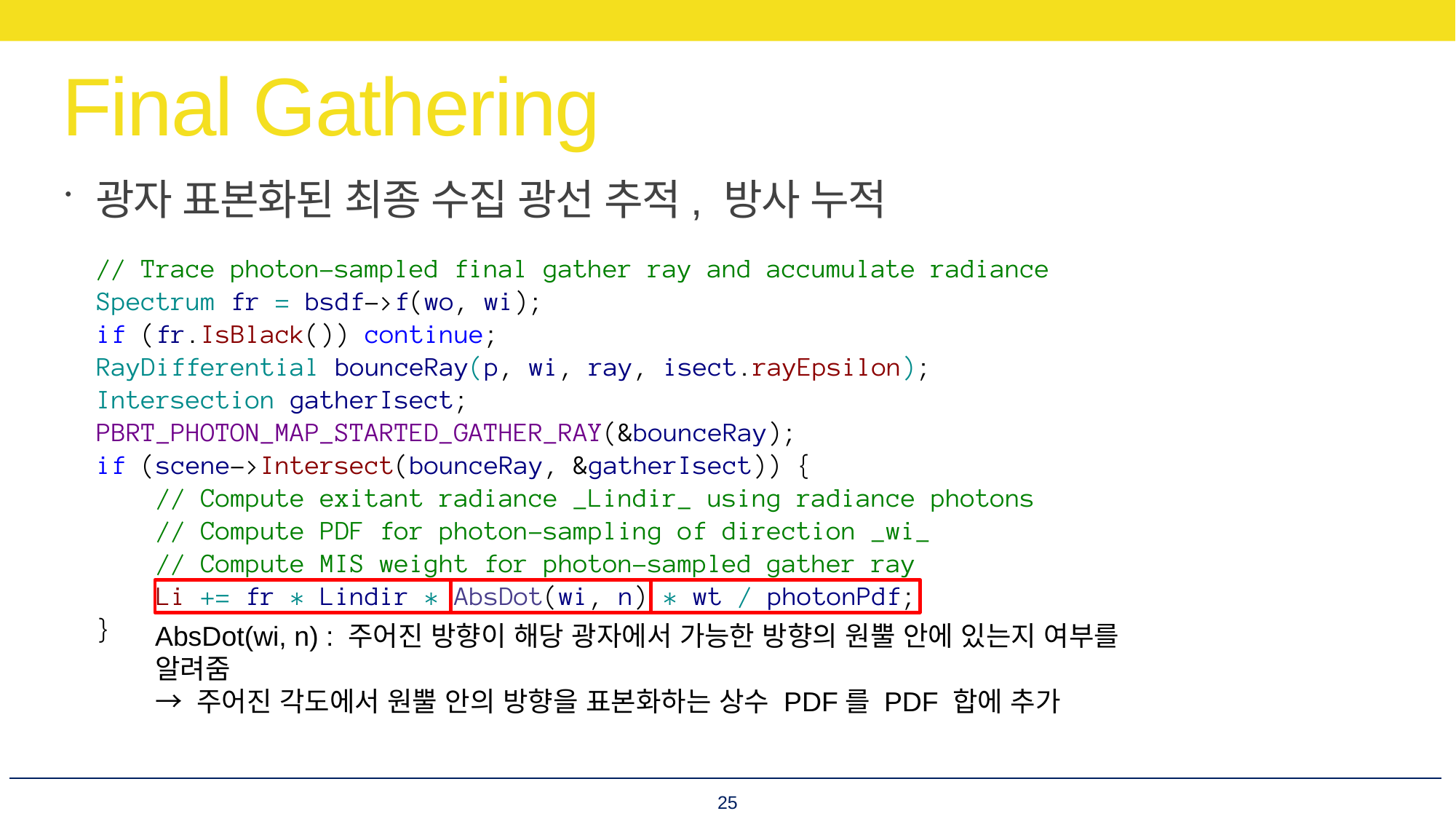

# Final Gathering
광자 표본화된 최종 수집 광선 추적, 방사 누적
// Trace photon-sampled final gather ray and accumulate radiance
Spectrum fr = bsdf->f(wo, wi);
if (fr.IsBlack()) continue;
RayDifferential bounceRay(p, wi, ray, isect.rayEpsilon);
Intersection gatherIsect;
PBRT_PHOTON_MAP_STARTED_GATHER_RAY(&bounceRay);
if (scene->Intersect(bounceRay, &gatherIsect)) {
    // Compute exitant radiance _Lindir_ using radiance photons
    // Compute PDF for photon-sampling of direction _wi_
    // Compute MIS weight for photon-sampled gather ray
    Li += fr * Lindir * AbsDot(wi, n) * wt / photonPdf;
}

AbsDot(wi, n) : 주어진 방향이 해당 광자에서 가능한 방향의 원뿔 안에 있는지 여부를 알려줌
→ 주어진 각도에서 원뿔 안의 방향을 표본화하는 상수 PDF를 PDF 합에 추가
25